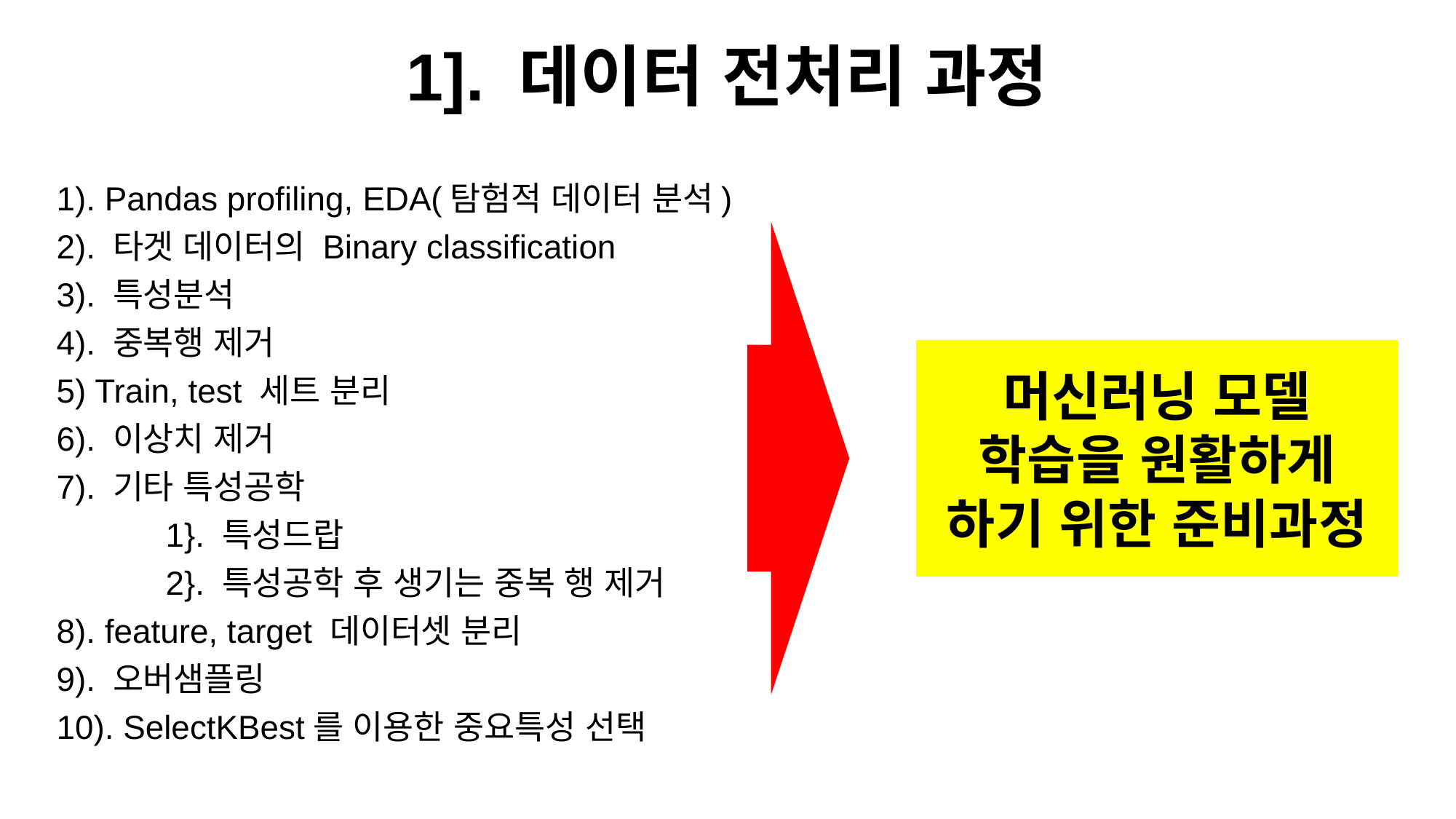

# 1]. 데이터 전처리 과정
1). Pandas profiling, EDA(탐험적 데이터 분석)
2). 타겟 데이터의 Binary classification
3). 특성분석
4). 중복행 제거
5) Train, test 세트 분리
6). 이상치 제거
7). 기타 특성공학
	1}. 특성드랍
	2}. 특성공학 후 생기는 중복 행 제거
8). feature, target 데이터셋 분리
9). 오버샘플링
10). SelectKBest를 이용한 중요특성 선택

머신러닝 모델 학습을 원활하게 하기 위한 준비과정